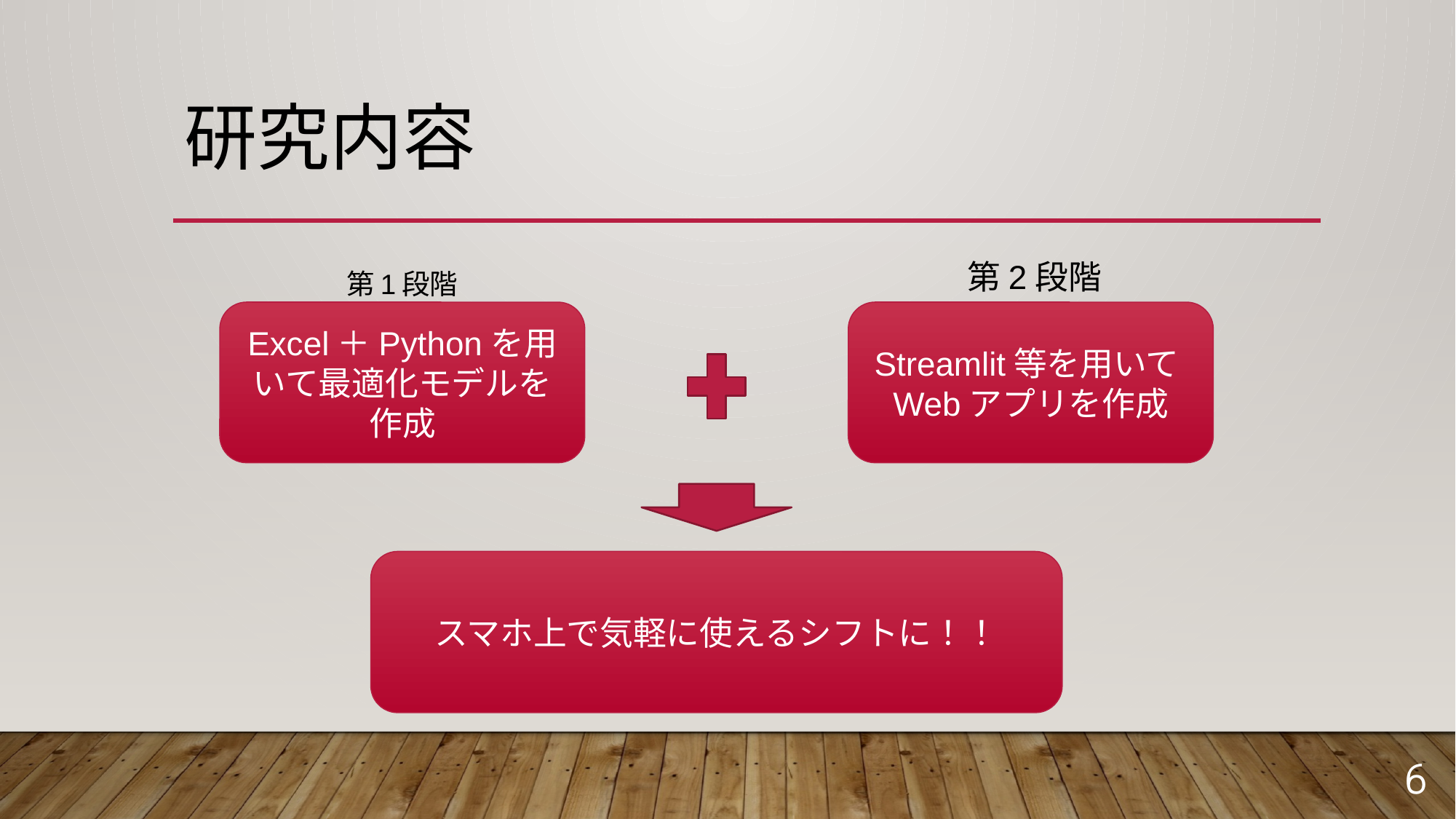

# 研究内容
第2段階
第1段階
Excel＋Pythonを用いて最適化モデルを作成
Streamlit等を用いてWebアプリを作成

スマホ上で気軽に使えるシフトに！！
6